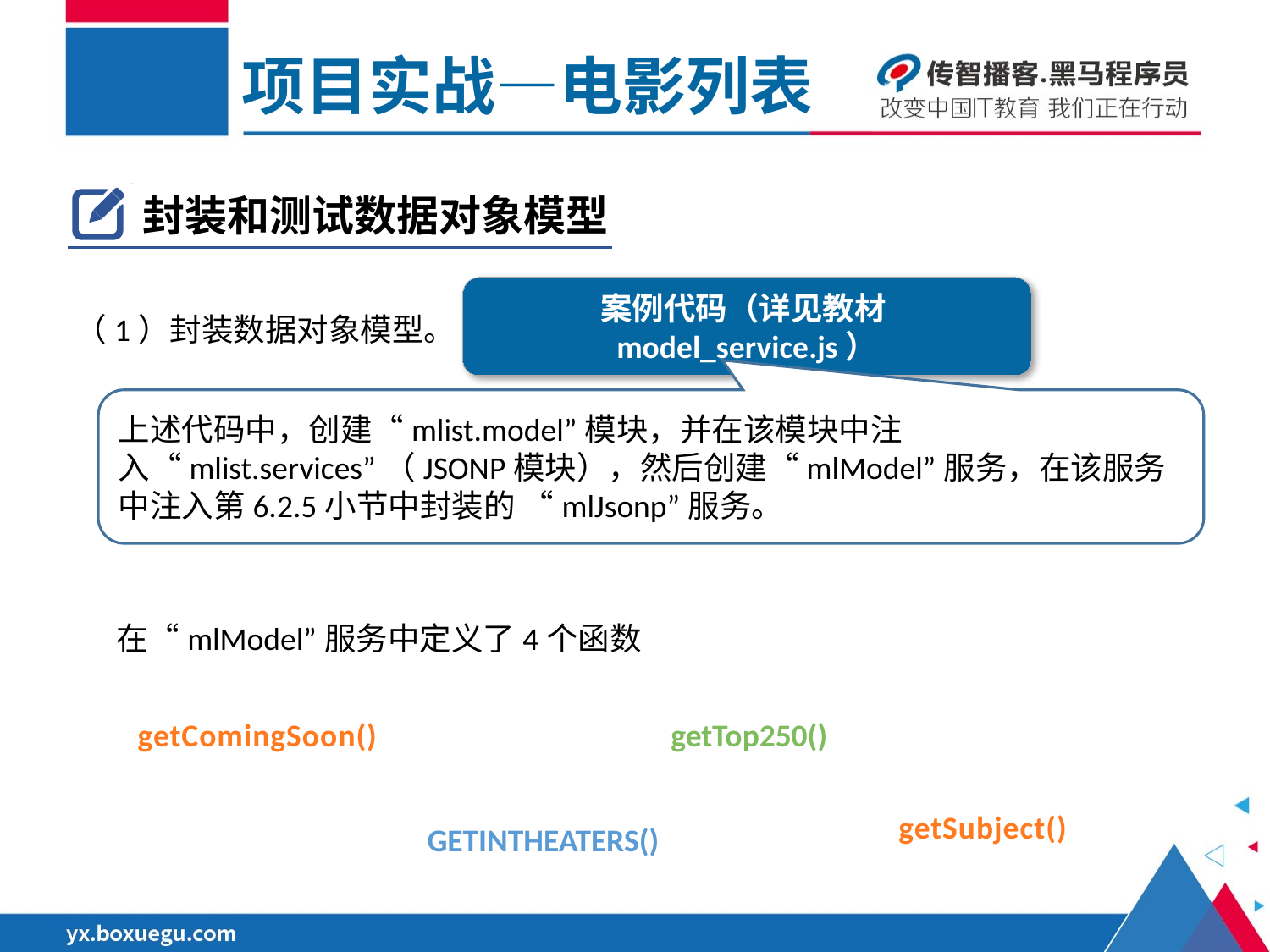

项目实战—电影列表
封装和测试数据对象模型

案例代码（详见教材model_service.js）
（1）封装数据对象模型。
上述代码中，创建“mlist.model”模块，并在该模块中注入“mlist.services”（JSONP模块），然后创建“mlModel”服务，在该服务中注入第6.2.5小节中封装的 “mlJsonp”服务。
在“mlModel”服务中定义了4个函数
getComingSoon()
getTop250()
getSubject()
getInTheaters()